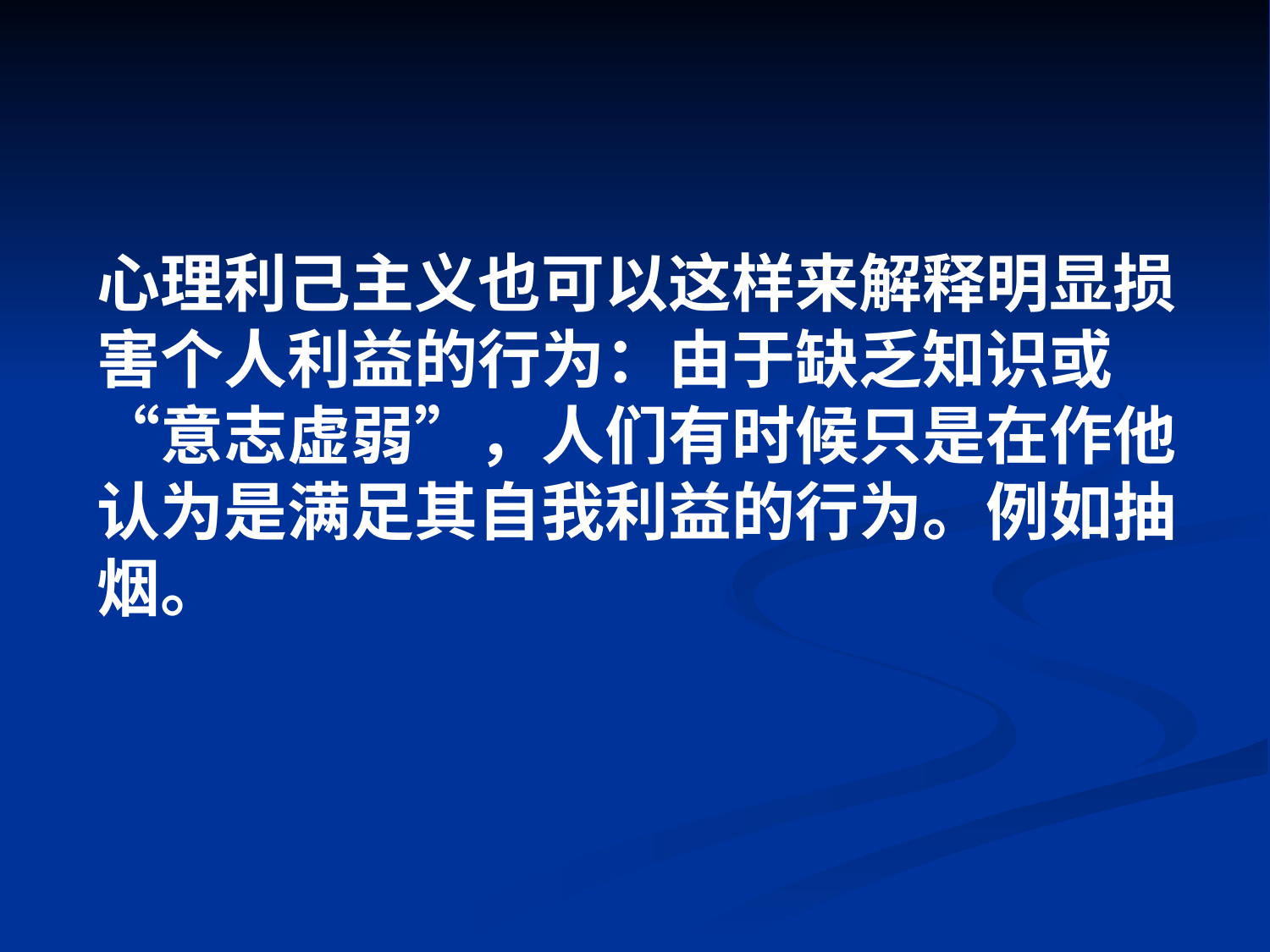

心理利己主义也可以这样来解释明显损害个人利益的行为：由于缺乏知识或“意志虚弱”，人们有时候只是在作他认为是满足其自我利益的行为。例如抽烟。